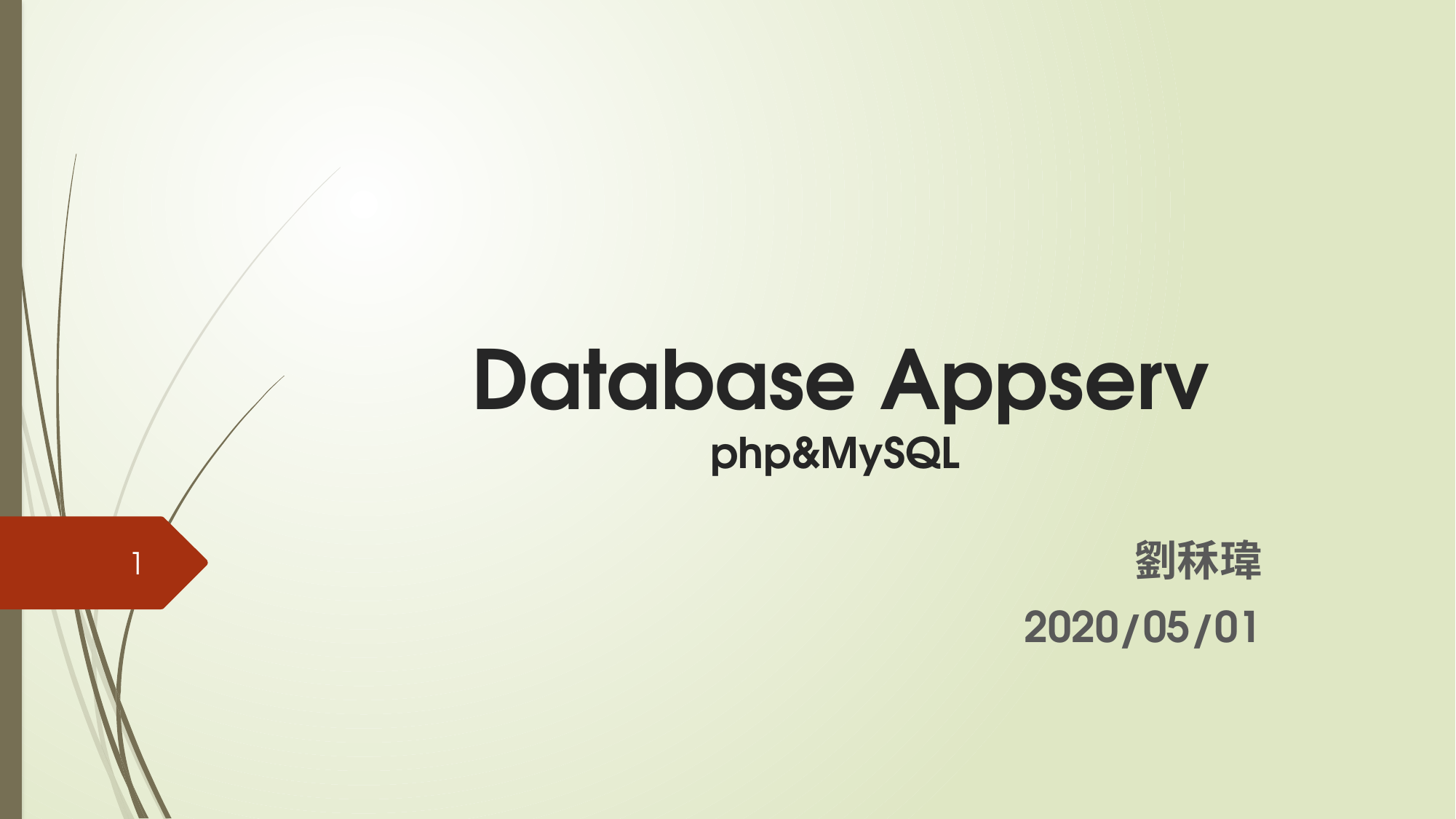

# Database Appserv php&MySQL
劉秝瑋
2020/05/01
1